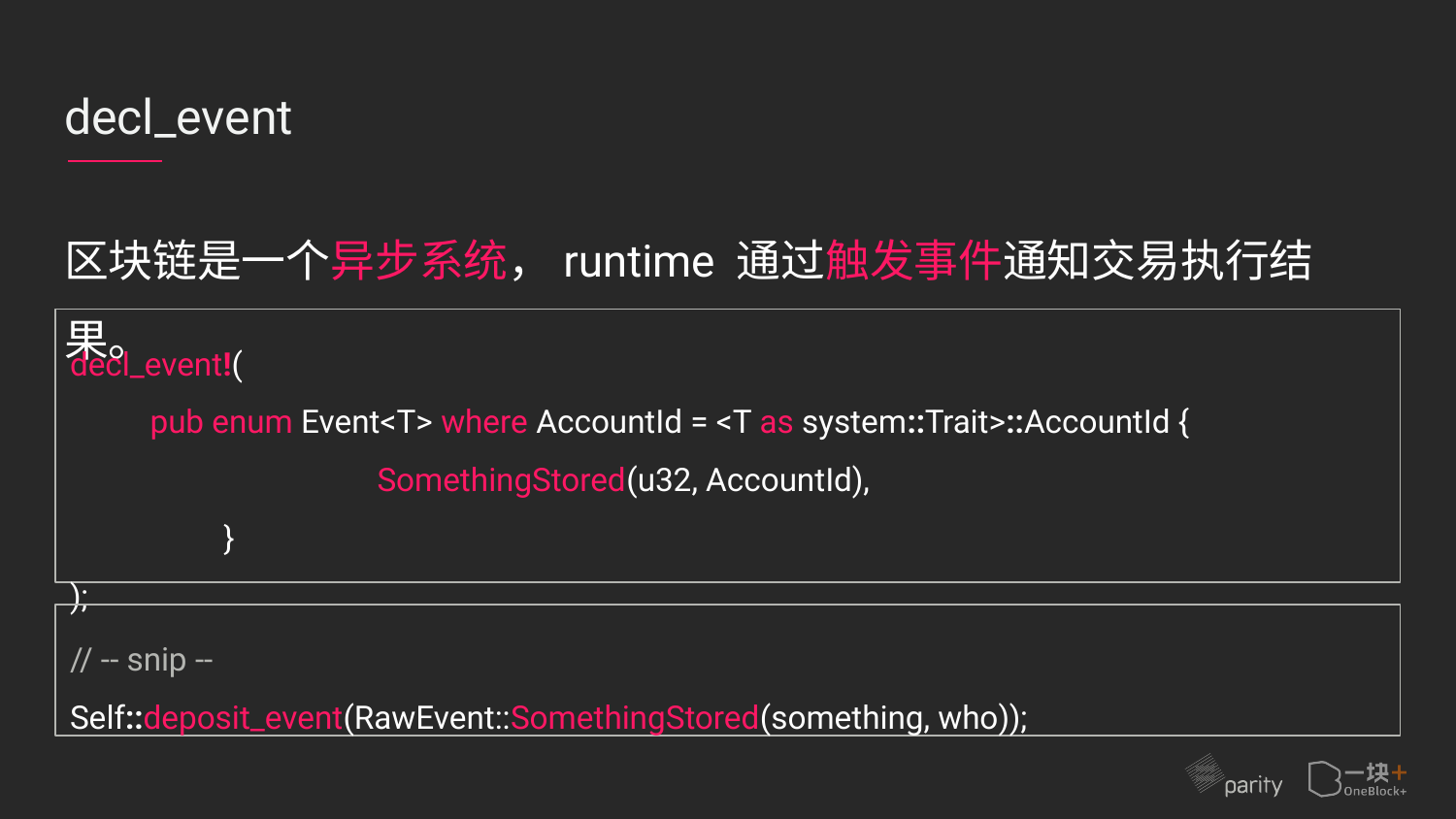

# decl_event
区块链是一个异步系统，runtime 通过触发事件通知交易执行结果。

decl_event!(
          pub enum Event<T> where AccountId = <T as system::Trait>::AccountId {
		  SomethingStored(u32, AccountId),
	 }
);

// -- snip --
Self::deposit_event(RawEvent::SomethingStored(something, who));